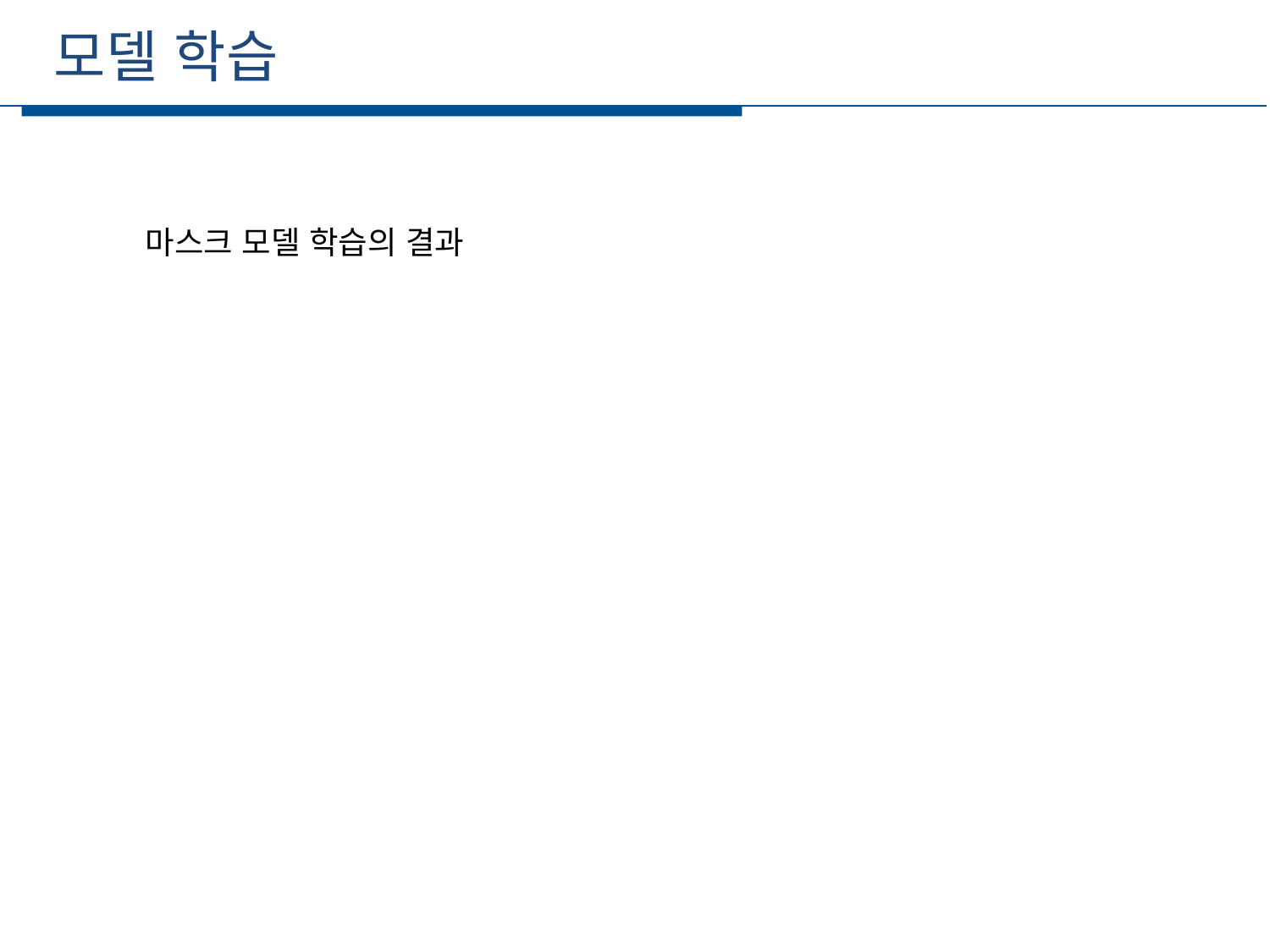

모델 학습
세부일정

마스크 모델 학습의 결과